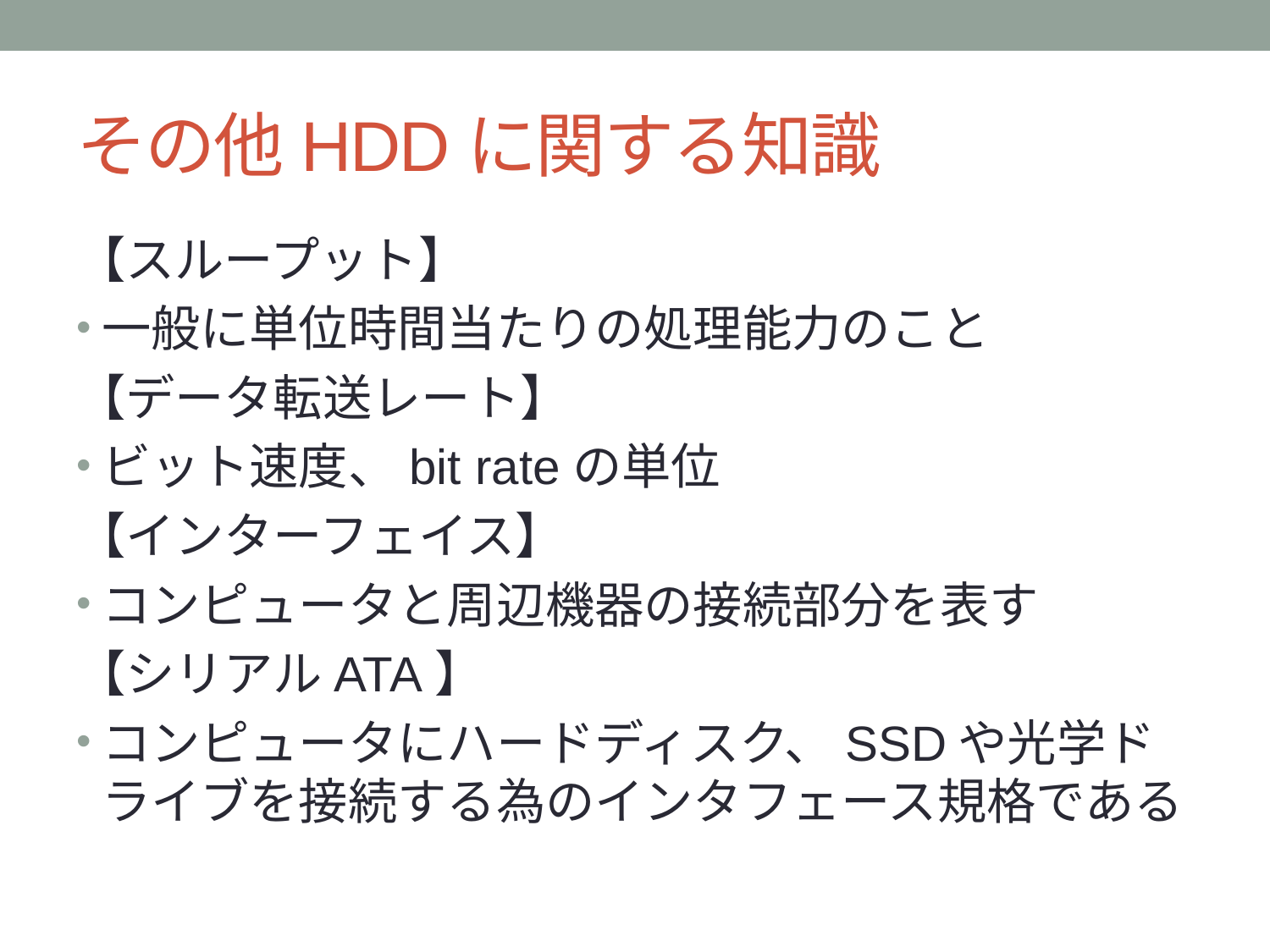

# その他HDDに関する知識
【スループット】
一般に単位時間当たりの処理能力のこと
【データ転送レート】
ビット速度、bit rateの単位
【インターフェイス】
コンピュータと周辺機器の接続部分を表す
【シリアルATA】
コンピュータにハードディスク、SSDや光学ドライブを接続する為のインタフェース規格である